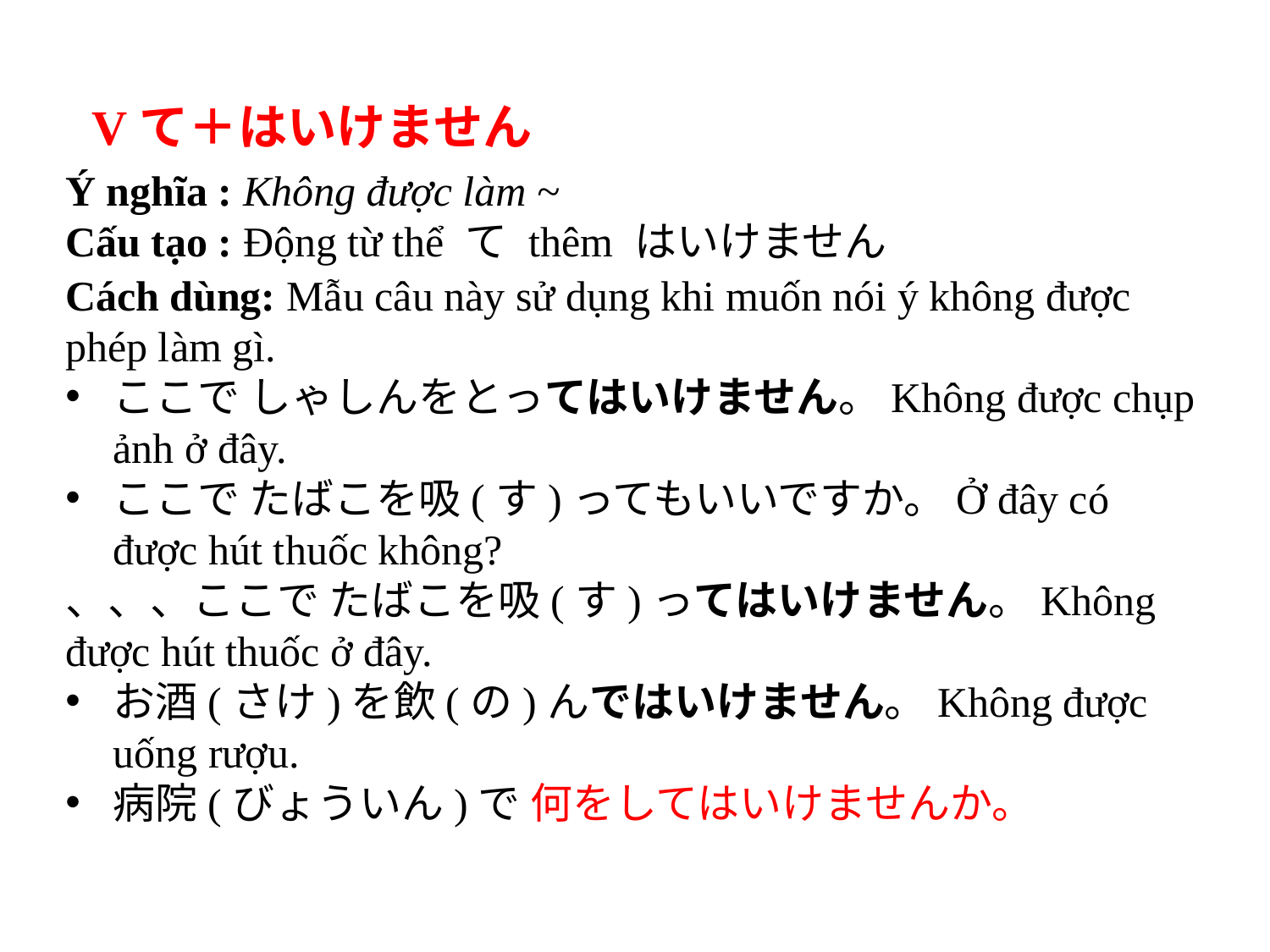

Vて＋はいけません
Ý nghĩa : Không được làm ~
Cấu tạo : Động từ thể て thêm はいけません

Cách dùng: Mẫu câu này sử dụng khi muốn nói ý không được phép làm gì.
ここで しゃしんをとってはいけません。Không được chụp ảnh ở đây.
ここで たばこを吸(す)ってもいいですか。Ở đây có được hút thuốc không?
、、、ここで たばこを吸(す)ってはいけません。Không được hút thuốc ở đây.
お酒(さけ)を飲(の)んではいけません。Không được uống rượu.
病院(びょういん)で 何をしてはいけませんか。